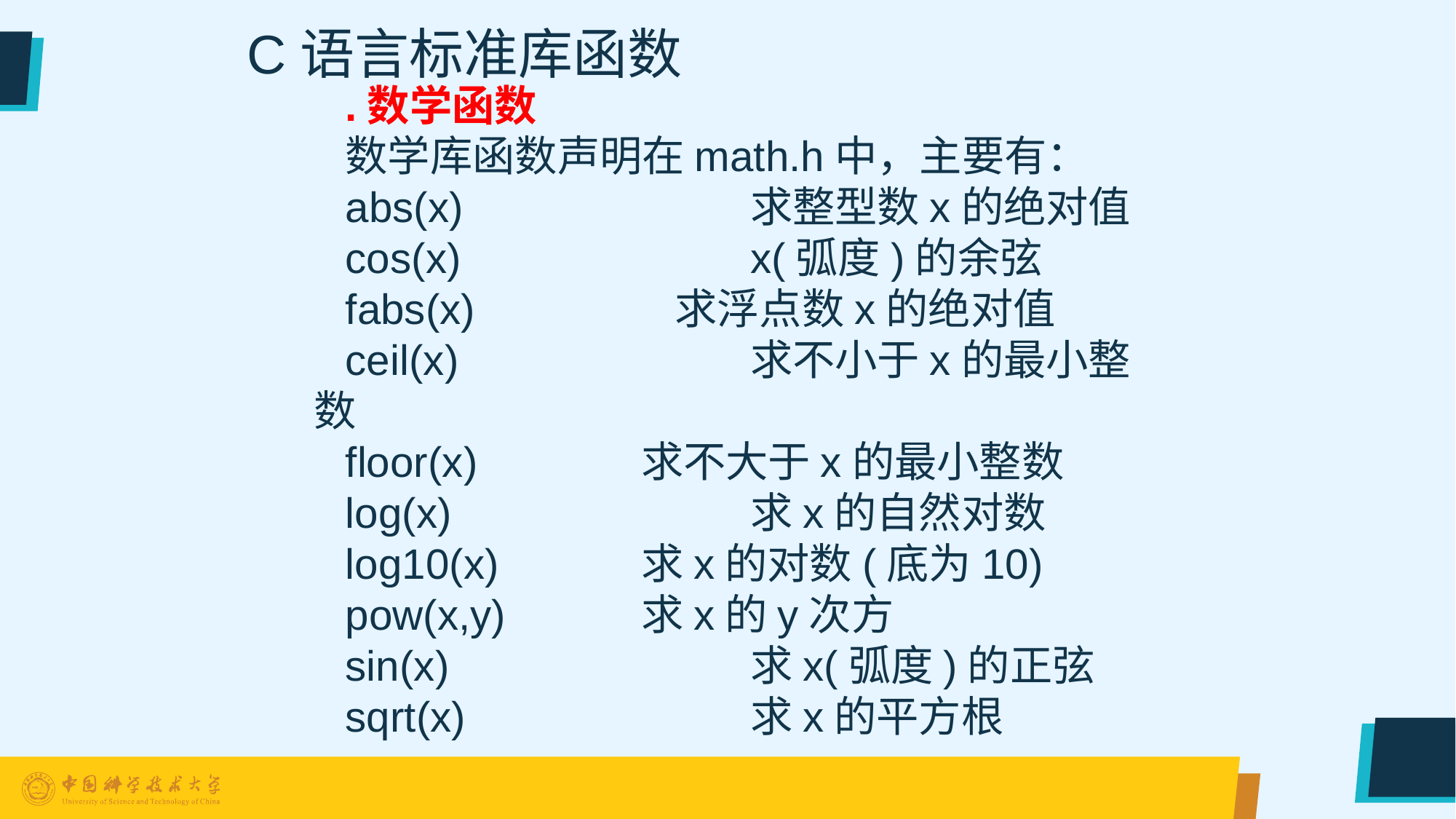

# C语言标准库函数
.数学函数
数学库函数声明在math.h中，主要有：
abs(x)			求整型数x的绝对值
cos(x)			x(弧度)的余弦
fabs(x)		  求浮点数x的绝对值
ceil(x)			求不小于x的最小整数
floor(x)		求不大于x的最小整数
log(x)			求x的自然对数
log10(x)		求x的对数(底为10)
pow(x,y)		求x的y次方
sin(x)			求x(弧度)的正弦
sqrt(x)			求x的平方根